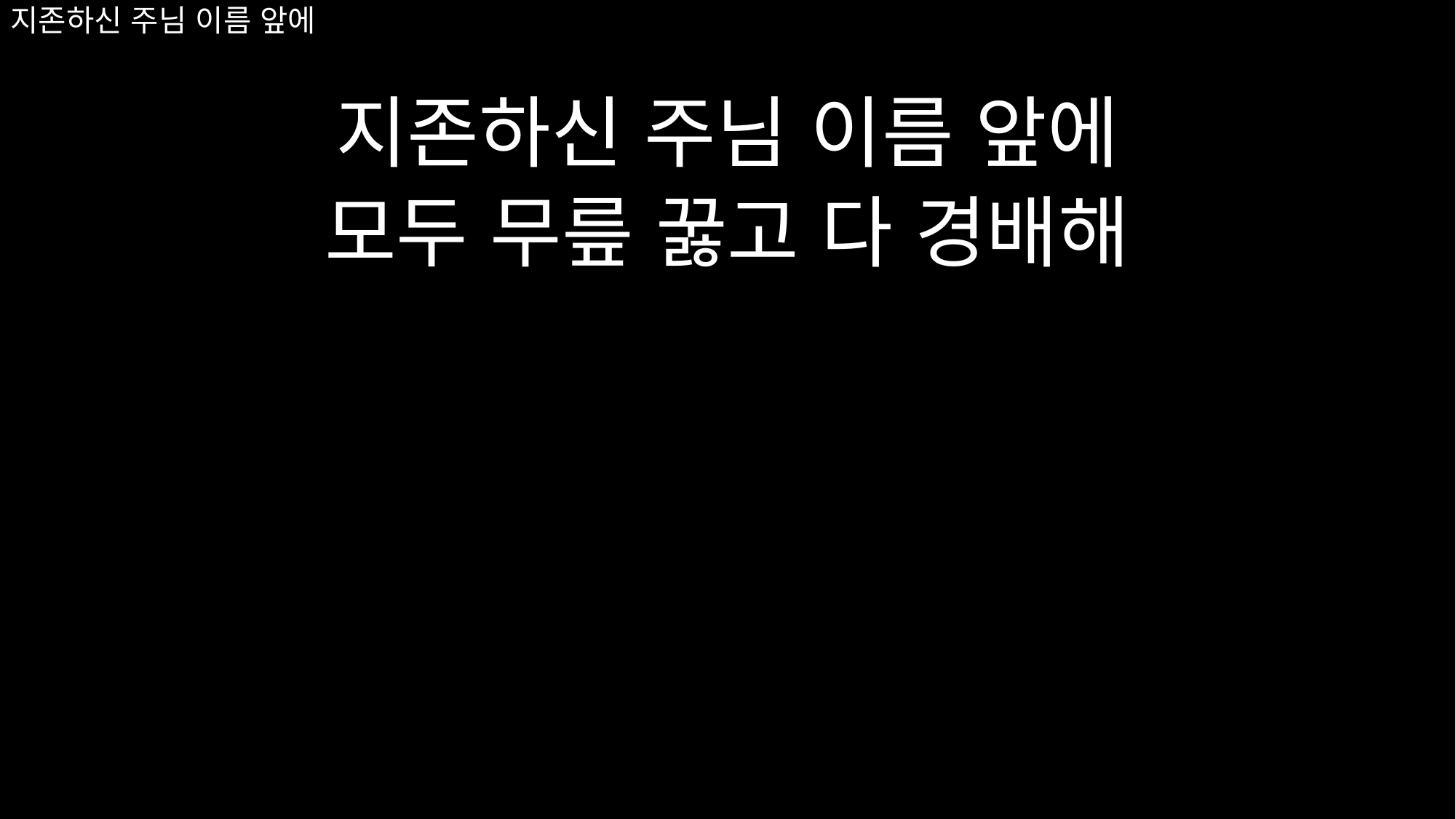

# 지존하신 주님 이름 앞에
지존하신 주님 이름 앞에
모두 무릎 꿇고 다 경배해